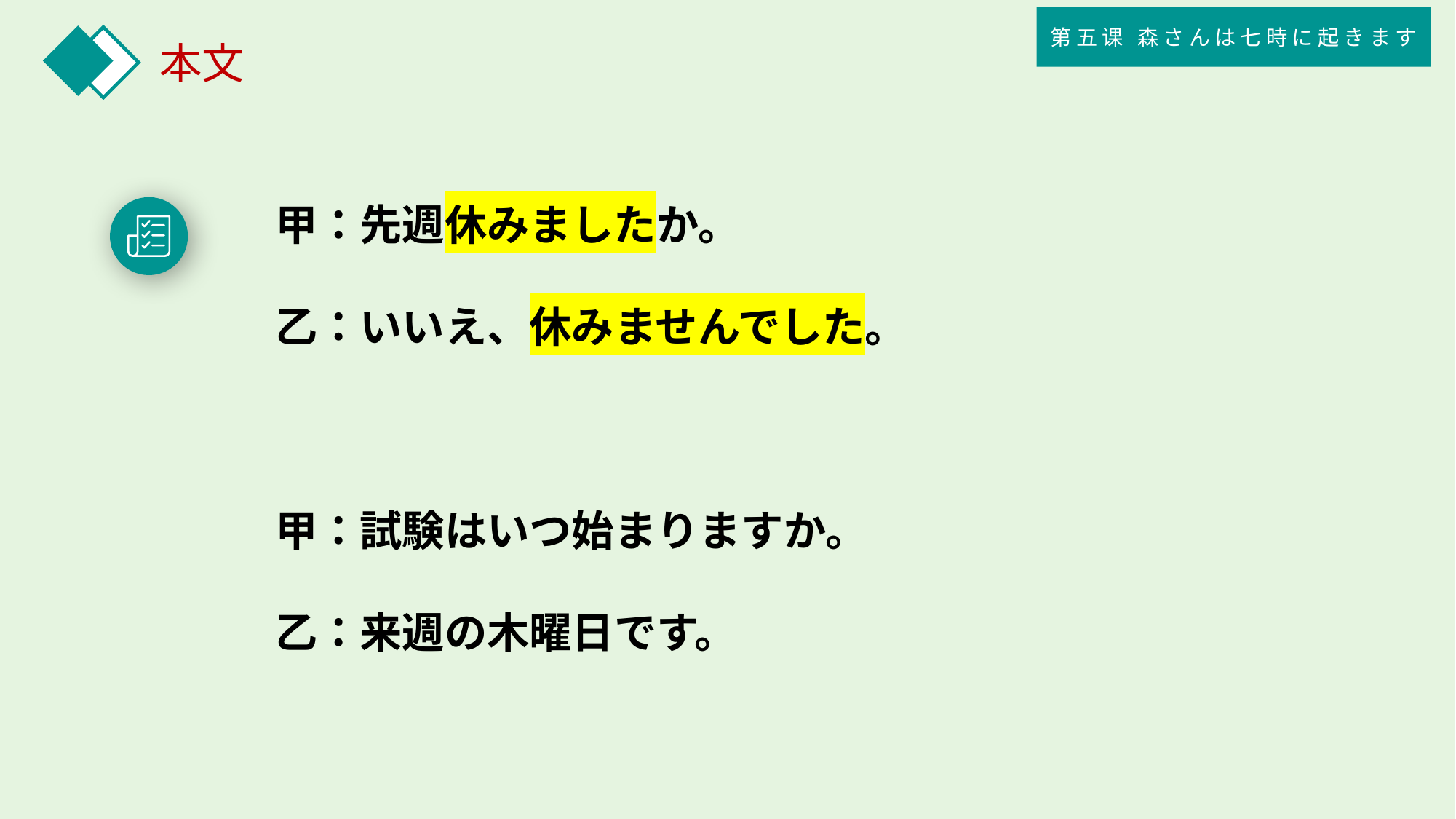

第五课 森さんは七時に起きます

本文
甲：先週休みましたか。
乙：いいえ、休みませんでした。

甲：試験はいつ始まりますか。
乙：来週の木曜日です。